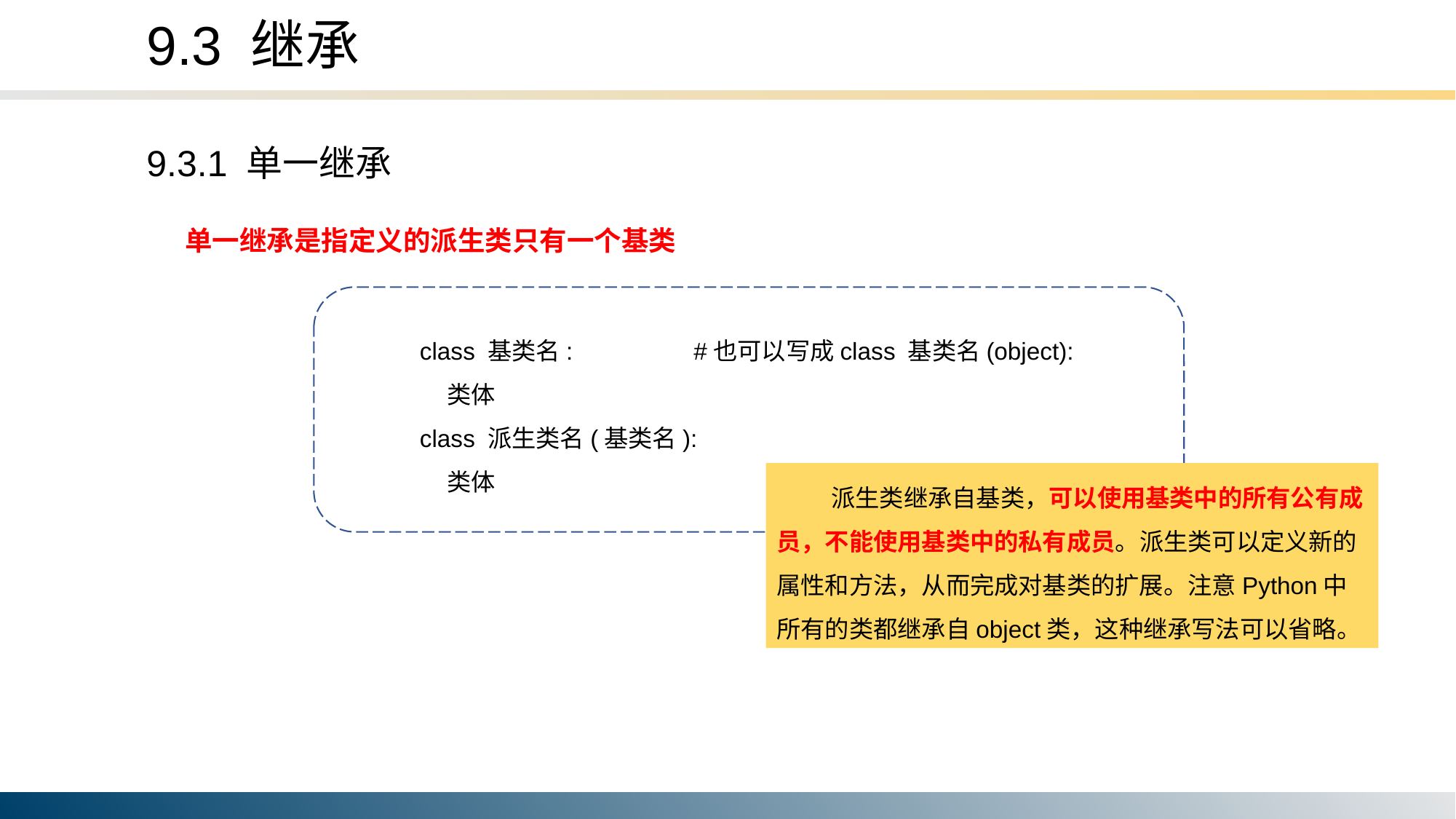

9.3 继承
9.3.1 单一继承
单一继承是指定义的派生类只有一个基类

class 基类名:                  #也可以写成class 基类名(object):
    类体
class 派生类名(基类名):
    类体
派生类继承自基类，可以使用基类中的所有公有成员，不能使用基类中的私有成员。派生类可以定义新的属性和方法，从而完成对基类的扩展。注意Python中所有的类都继承自object类，这种继承写法可以省略。